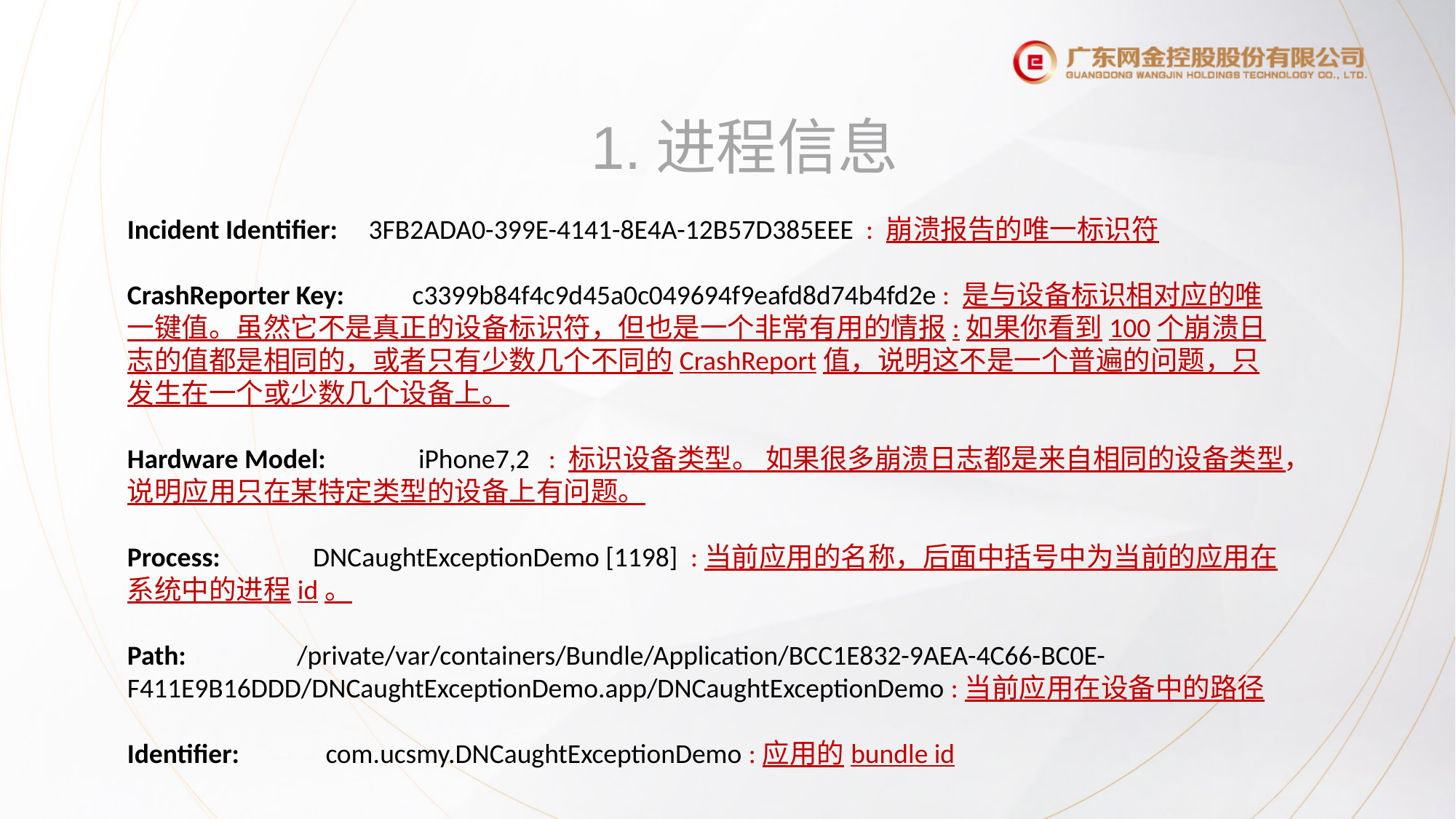

1.进程信息
Incident Identifier:     3FB2ADA0-399E-4141-8E4A-12B57D385EEE  : 崩溃报告的唯一标识符

CrashReporter Key:           c3399b84f4c9d45a0c049694f9eafd8d74b4fd2e : 是与设备标识相对应的唯一键值。虽然它不是真正的设备标识符，但也是一个非常有用的情报:如果你看到100个崩溃日志的值都是相同的，或者只有少数几个不同的CrashReport值，说明这不是一个普遍的问题，只发生在一个或少数几个设备上。

Hardware Model:               iPhone7,2   : 标识设备类型。 如果很多崩溃日志都是来自相同的设备类型，说明应用只在某特定类型的设备上有问题。

Process:               DNCaughtExceptionDemo [1198]  :当前应用的名称，后面中括号中为当前的应用在系统中的进程id。

Path:                  /private/var/containers/Bundle/Application/BCC1E832-9AEA-4C66-BC0E-F411E9B16DDD/DNCaughtExceptionDemo.app/DNCaughtExceptionDemo :当前应用在设备中的路径

Identifier:              com.ucsmy.DNCaughtExceptionDemo :应用的bundle id